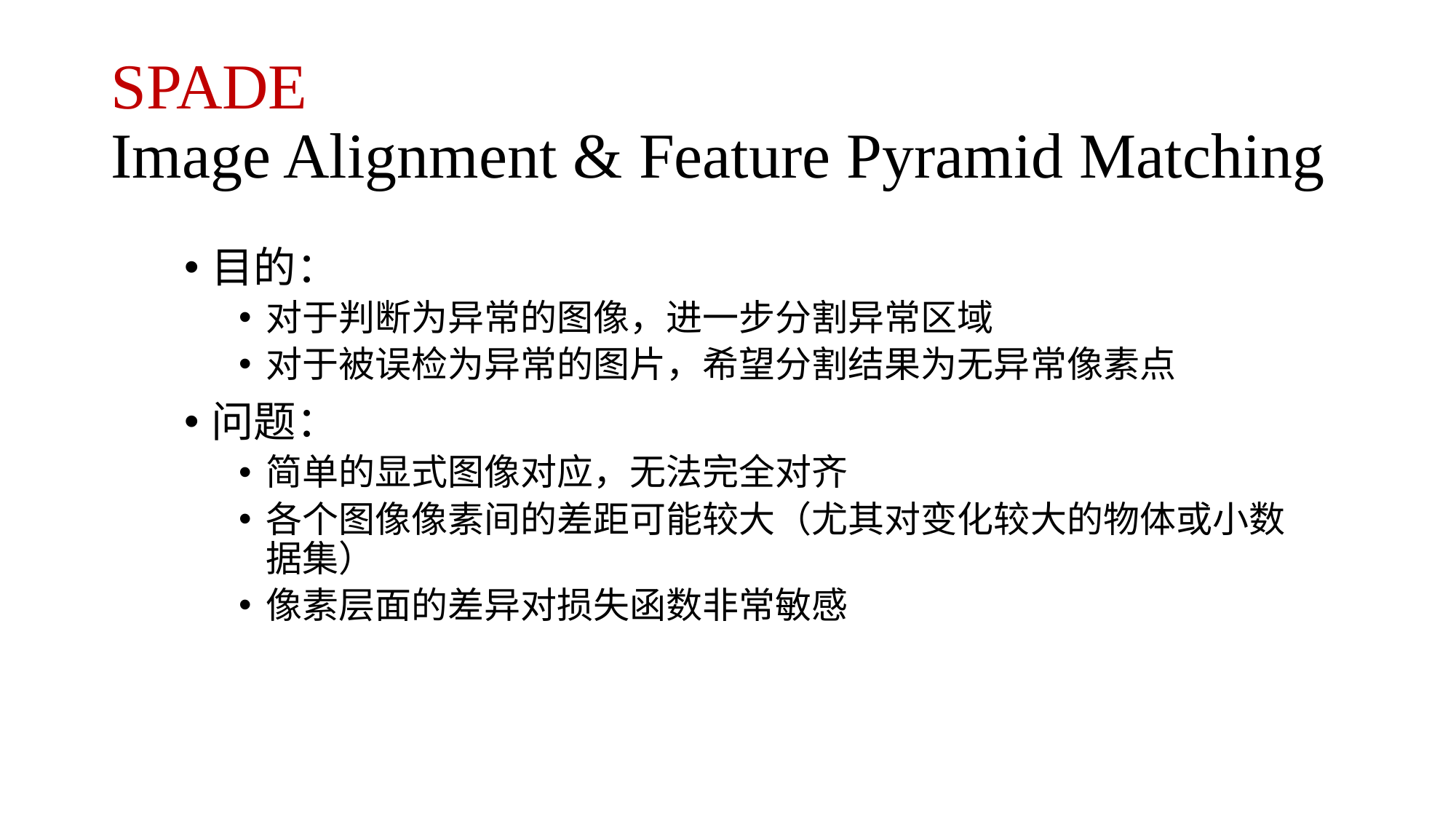

# SPADE Image Alignment & Feature Pyramid Matching
目的：
对于判断为异常的图像，进一步分割异常区域
对于被误检为异常的图片，希望分割结果为无异常像素点
问题：
简单的显式图像对应，无法完全对齐
各个图像像素间的差距可能较大（尤其对变化较大的物体或小数据集）
像素层面的差异对损失函数非常敏感